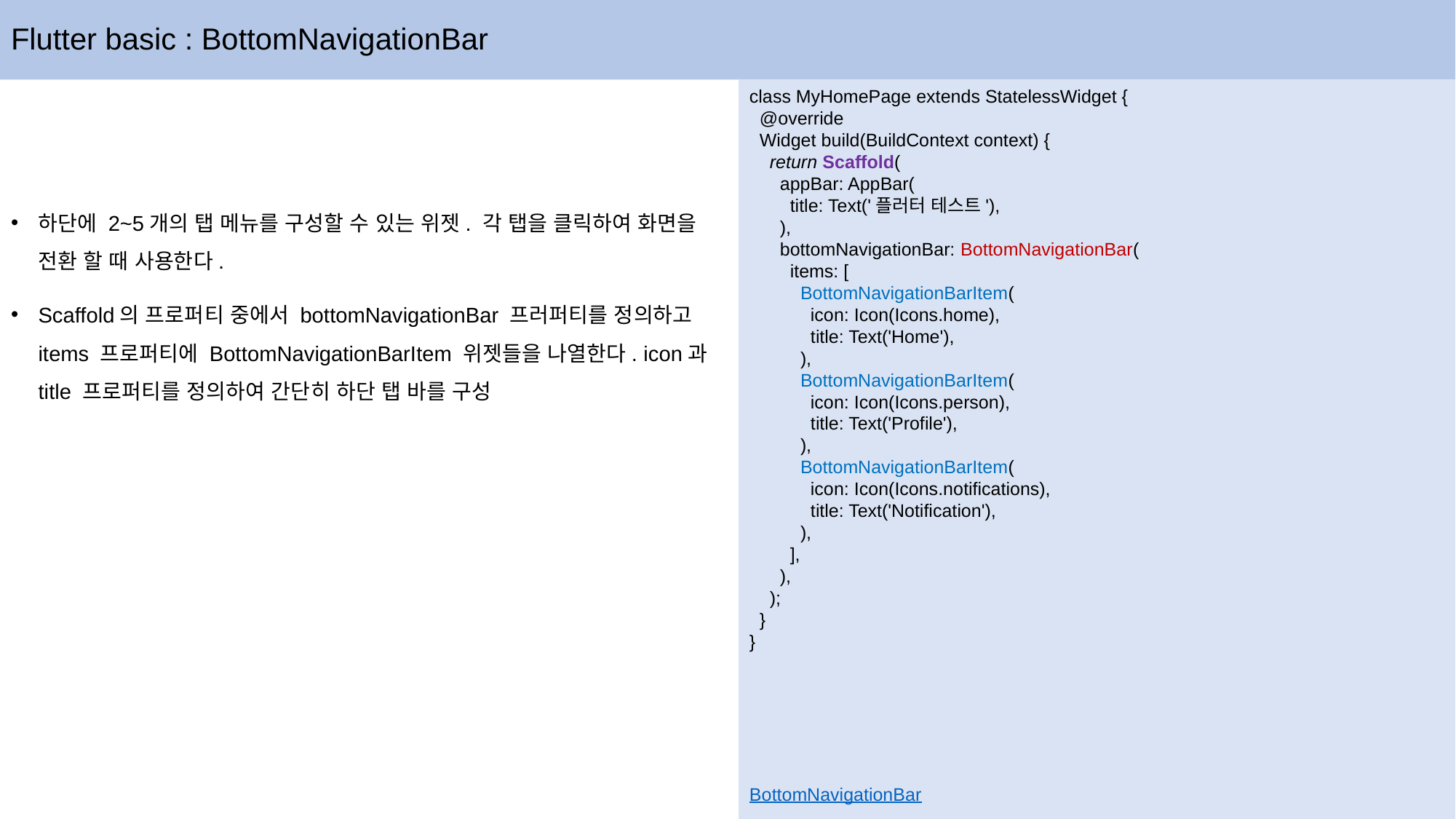

# Flutter basic : BottomNavigationBar
class MyHomePage extends StatelessWidget {
  @override
  Widget build(BuildContext context) {
    return Scaffold(
      appBar: AppBar(
        title: Text('플러터 테스트'),
      ),
      bottomNavigationBar: BottomNavigationBar(
        items: [
          BottomNavigationBarItem(
            icon: Icon(Icons.home),
            title: Text('Home'),
          ),
          BottomNavigationBarItem(
            icon: Icon(Icons.person),
            title: Text('Profile'),
          ),
          BottomNavigationBarItem(
            icon: Icon(Icons.notifications),
            title: Text('Notification'),
          ),
        ],
      ),
    );
  }
}

BottomNavigationBar

하단에 2~5개의 탭 메뉴를 구성할 수 있는 위젯. 각 탭을 클릭하여 화면을 전환 할 때 사용한다.
Scaffold의 프로퍼티 중에서 bottomNavigationBar 프러퍼티를 정의하고 items 프로퍼티에 BottomNavigationBarItem 위젯들을 나열한다. icon과 title 프로퍼티를 정의하여 간단히 하단 탭 바를 구성